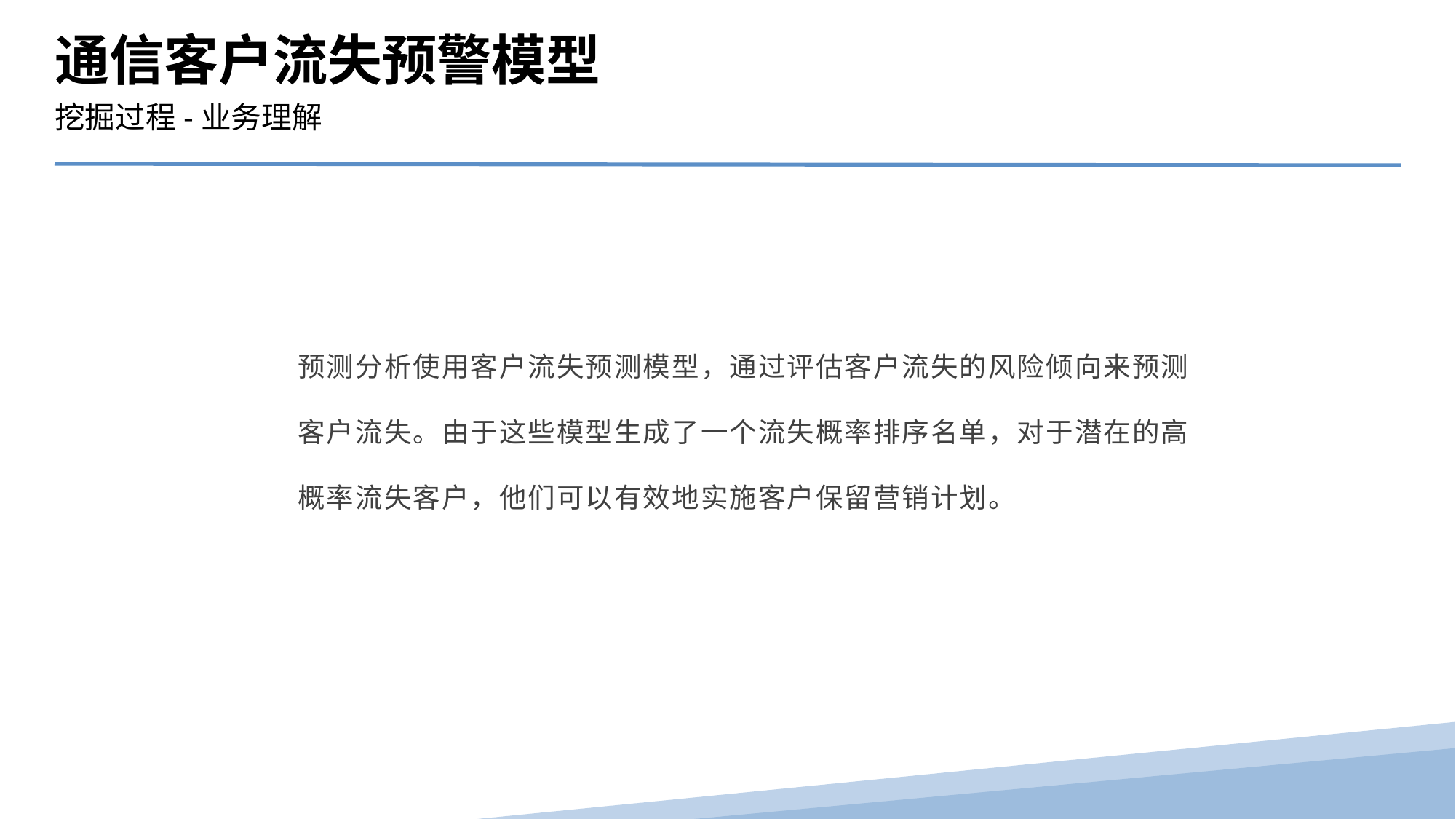

通信客户流失预警模型
挖掘过程-业务理解
预测分析使用客户流失预测模型，通过评估客户流失的风险倾向来预测客户流失。由于这些模型生成了一个流失概率排序名单，对于潜在的高概率流失客户，他们可以有效地实施客户保留营销计划。